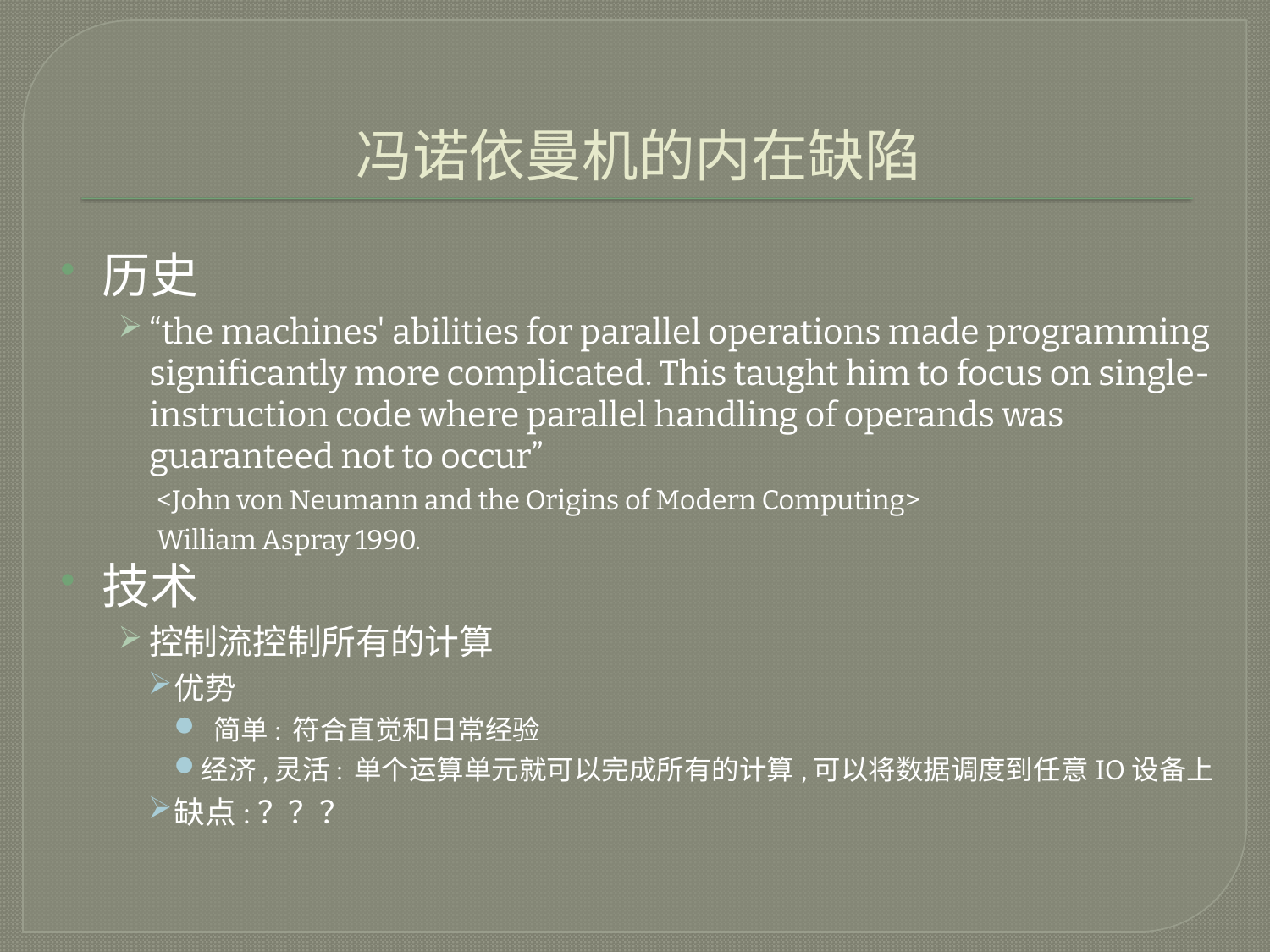

# 冯诺依曼机的内在缺陷
历史
“the machines' abilities for parallel operations made programming significantly more complicated. This taught him to focus on single-instruction code where parallel handling of operands was guaranteed not to occur”
       <John von Neumann and the Origins of Modern Computing>
       William Aspray 1990.
技术
控制流控制所有的计算
优势
 简单: 符合直觉和日常经验
经济,灵活: 单个运算单元就可以完成所有的计算,可以将数据调度到任意IO设备上
缺点:？？？